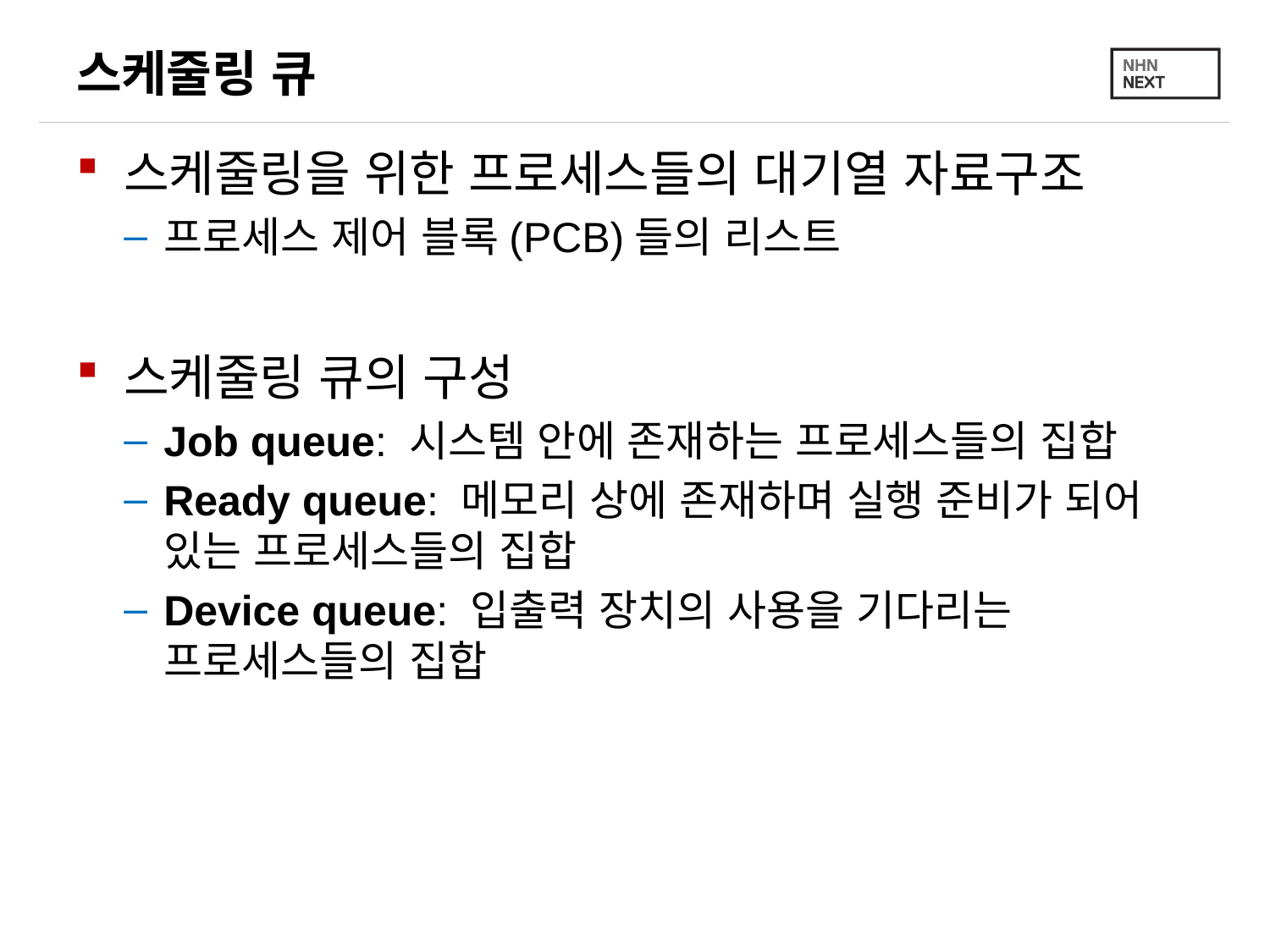

# 스케줄링 큐
스케줄링을 위한 프로세스들의 대기열 자료구조
프로세스 제어 블록(PCB)들의 리스트

스케줄링 큐의 구성
Job queue: 시스템 안에 존재하는 프로세스들의 집합
Ready queue: 메모리 상에 존재하며 실행 준비가 되어 있는 프로세스들의 집합
Device queue: 입출력 장치의 사용을 기다리는 프로세스들의 집합